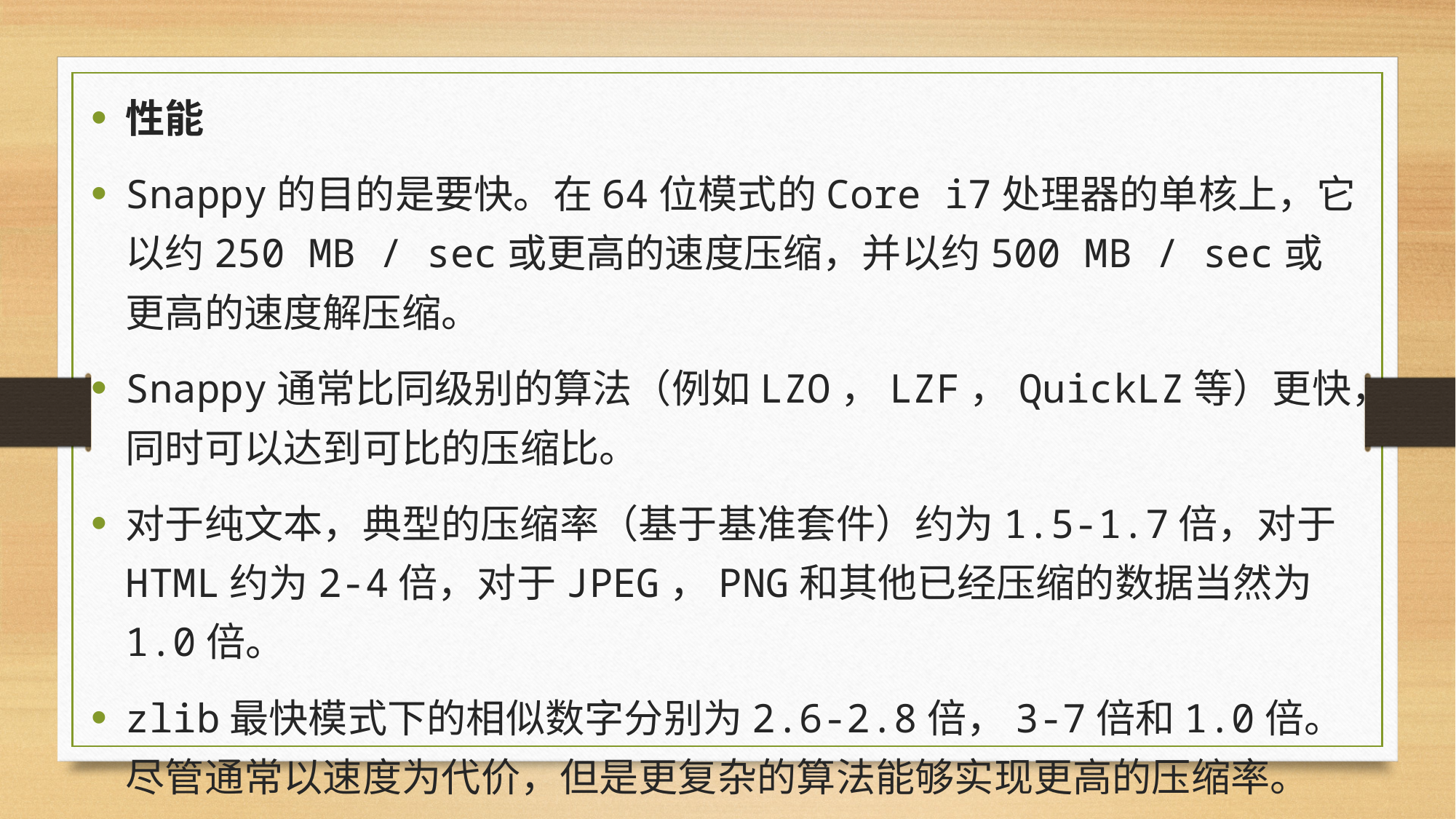

性能
Snappy的目的是要快。在64位模式的Core i7处理器的单核上，它以约250 MB / sec或更高的速度压缩，并以约500 MB / sec或更高的速度解压缩。
Snappy通常比同级别的算法（例如LZO，LZF，QuickLZ等）更快，同时可以达到可比的压缩比。
对于纯文本，典型的压缩率（基于基准套件）约为1.5-1.7倍，对于HTML约为2-4倍，对于JPEG，PNG和其他已经压缩的数据当然为1.0倍。
zlib最快模式下的相似数字分别为2.6-2.8倍，3-7倍和1.0倍。尽管通常以速度为代价，但是更复杂的算法能够实现更高的压缩率。